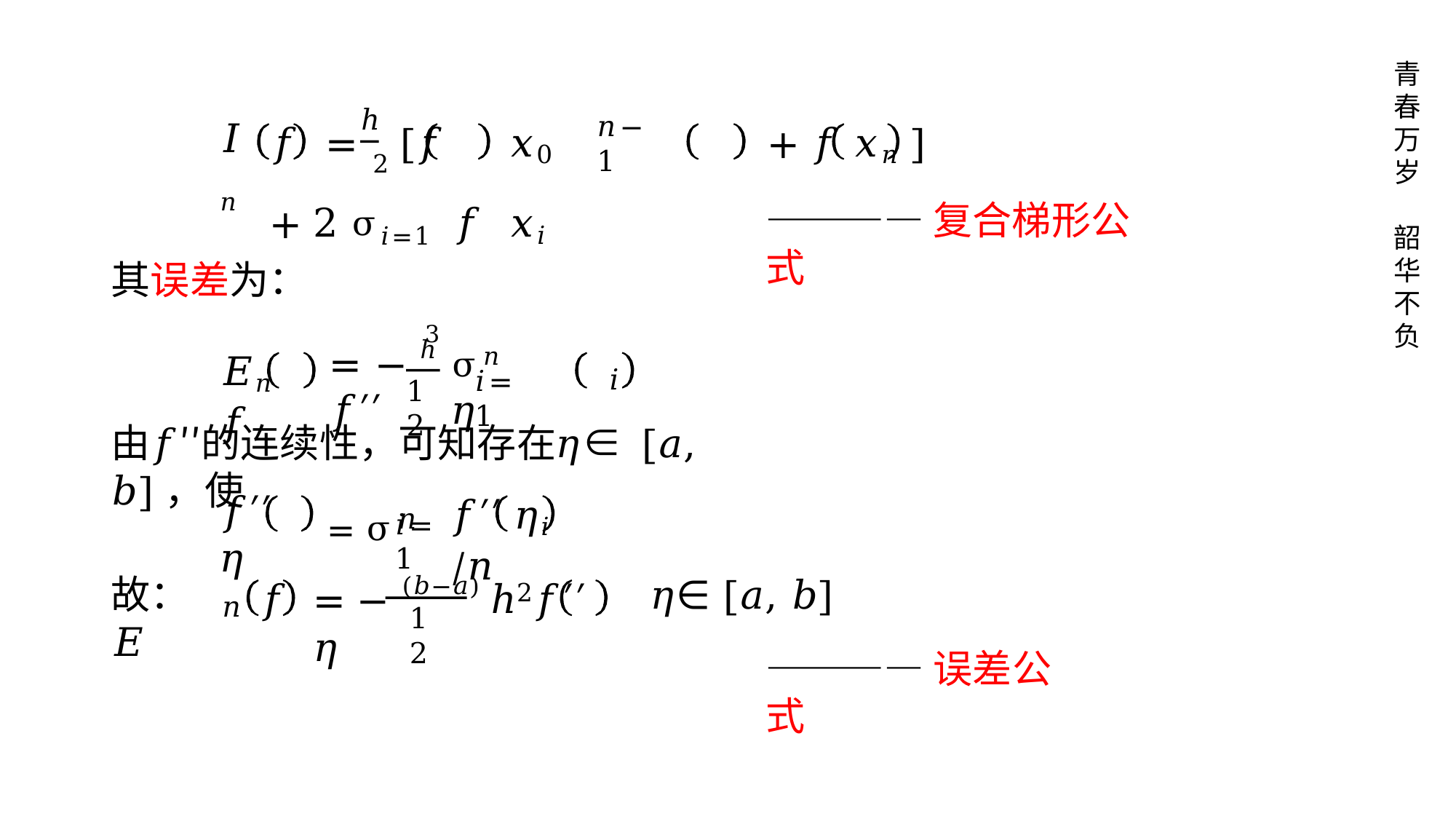

青 春 万 岁
+ 𝑓	𝑥𝑛	]
————复合梯形公式
ℎ
𝑛−1
𝐼𝑛
𝑓	= 2 [𝑓	𝑥0	+ 2 σ𝑖=1 𝑓	𝑥𝑖

韶 华 不 负
其误差为：
3
= − ℎ	σ𝑛	𝑓′′	𝜂
𝐸𝑛	𝑓

𝑖
𝑖=1

12
由𝑓′′的连续性，可知存在𝜂∈ [𝑎, 𝑏]，使
= σ𝑛
𝑓′′	𝜂
𝑓′′	𝜂𝑖	/𝑛

𝑖=1
𝜂∈ [𝑎, 𝑏]
————误差公式
故： 𝐸
𝑓	= − (𝑏−𝑎) ℎ2𝑓′′	𝜂

𝑛

12